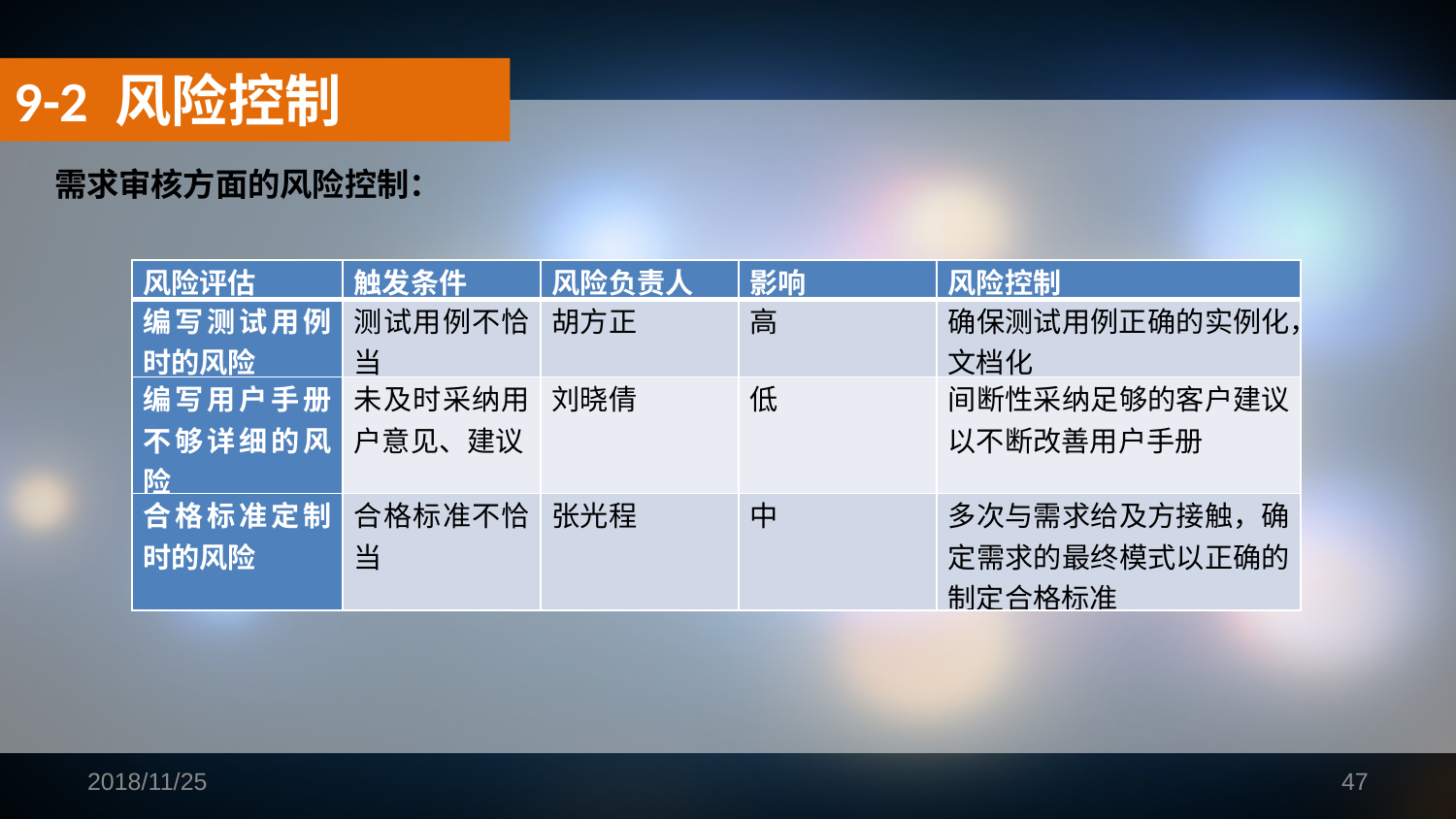

9-2 风险控制

需求审核方面的风险控制：
| 风险评估 | 触发条件 | 风险负责人 | 影响 | 风险控制 |
| --- | --- | --- | --- | --- |
| 编写测试用例时的风险 | 测试用例不恰当 | 胡方正 | 高 | 确保测试用例正确的实例化，文档化 |
| 编写用户手册不够详细的风险 | 未及时采纳用户意见、建议 | 刘晓倩 | 低 | 间断性采纳足够的客户建议以不断改善用户手册 |
| 合格标准定制时的风险 | 合格标准不恰当 | 张光程 | 中 | 多次与需求给及方接触，确定需求的最终模式以正确的制定合格标准 |
2018/11/25
47